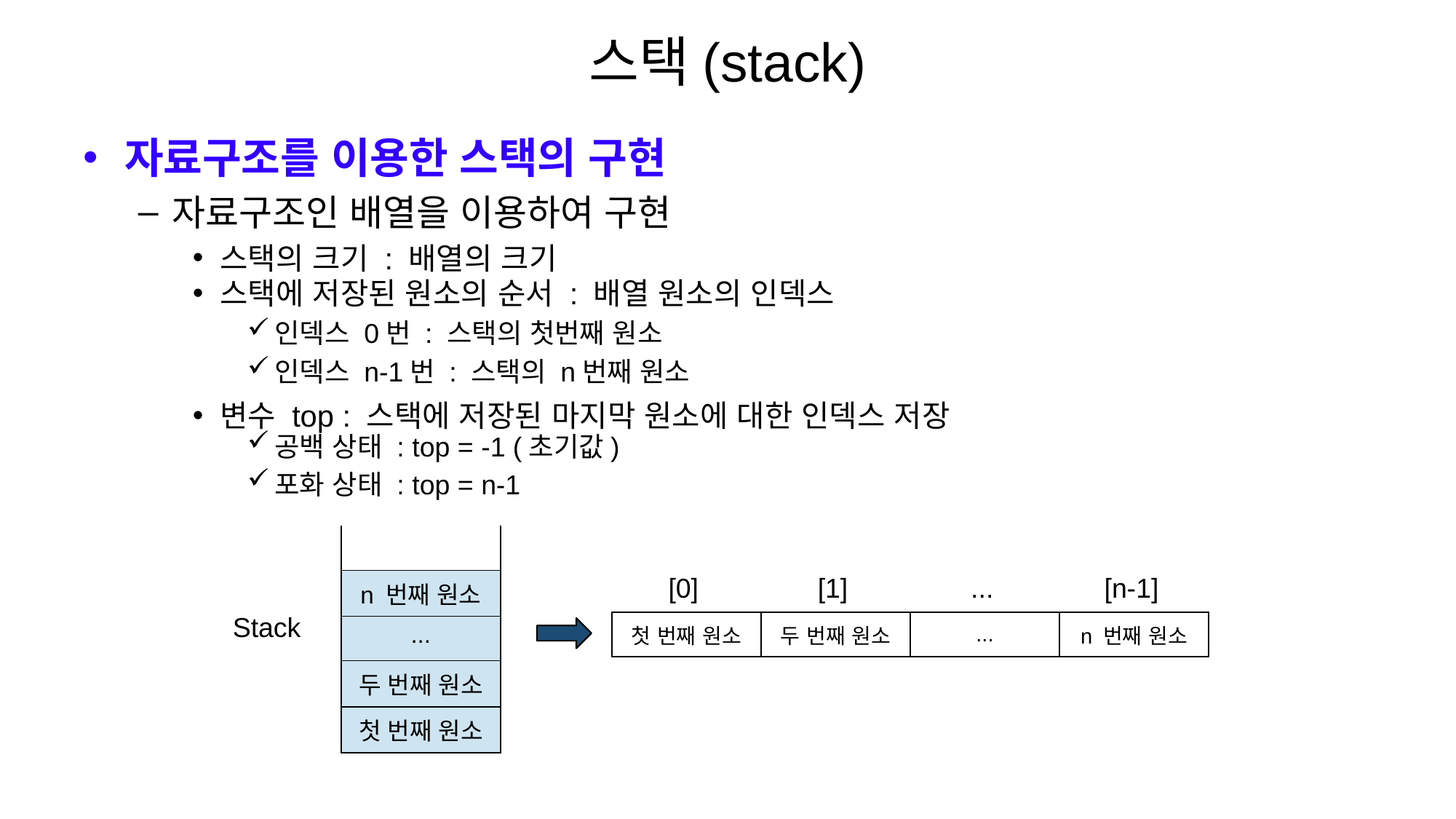

# 스택(stack)
자료구조를 이용한 스택의 구현
자료구조인 배열을 이용하여 구현
스택의 크기 : 배열의 크기
스택에 저장된 원소의 순서 : 배열 원소의 인덱스
인덱스 0번 : 스택의 첫번째 원소
인덱스 n-1번 : 스택의 n번째 원소
변수 top : 스택에 저장된 마지막 원소에 대한 인덱스 저장
공백 상태 : top = -1 (초기값)
포화 상태 : top = n-1

|  |
| --- |
| n 번째 원소 |
| ... |
| 두 번째 원소 |
| 첫 번째 원소 |
[0]
[1]
...
[n-1]
Stack
| 첫 번째 원소 | 두 번째 원소 | ... | n 번째 원소 |
| --- | --- | --- | --- |